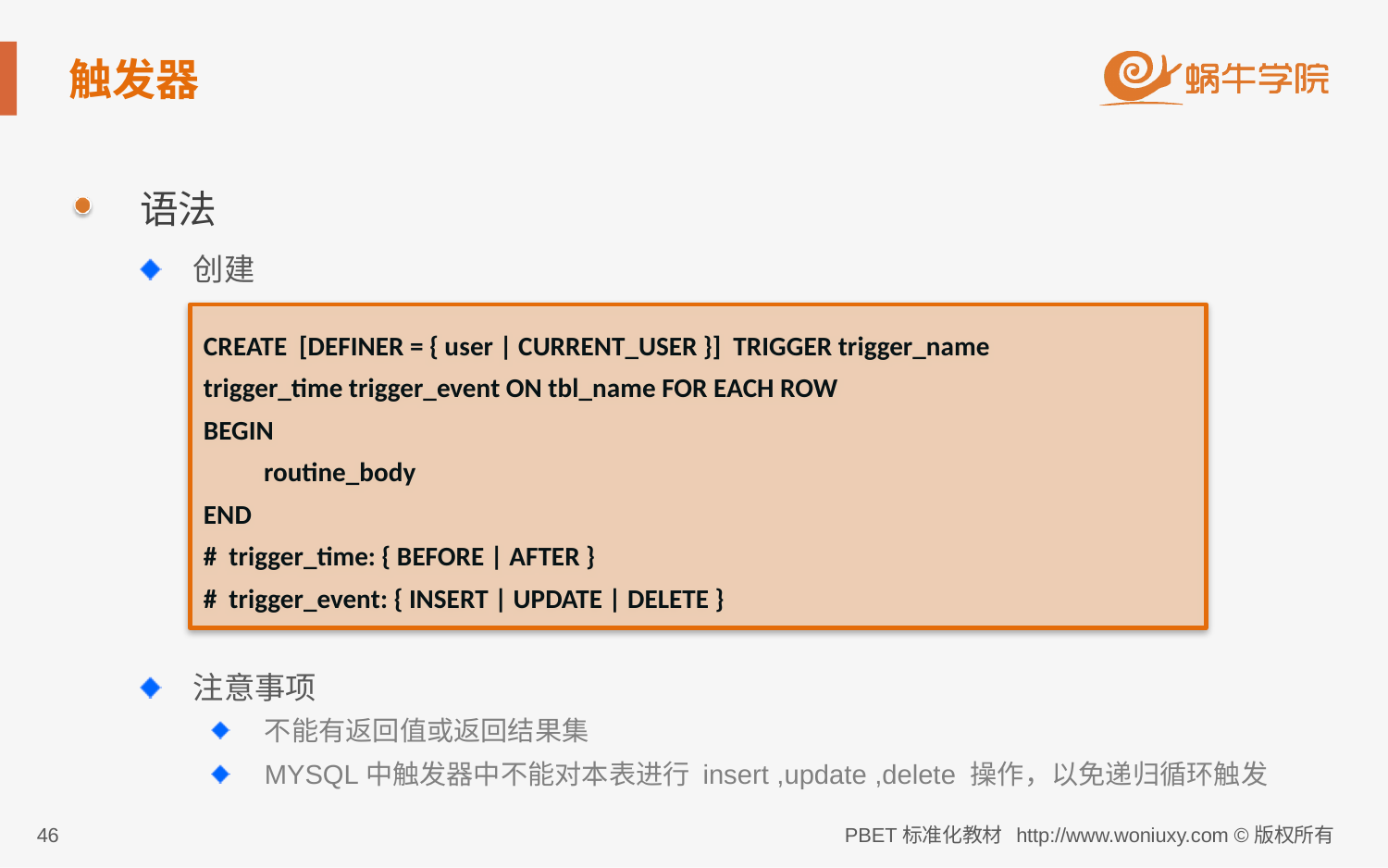

# 触发器
语法
创建

注意事项
不能有返回值或返回结果集
MYSQL中触发器中不能对本表进行 insert ,update ,delete 操作，以免递归循环触发

CREATE  [DEFINER = { user | CURRENT_USER }]  TRIGGER trigger_name
trigger_time trigger_event ON tbl_name FOR EACH ROW
BEGIN
          routine_body
END
#  trigger_time: { BEFORE | AFTER } #  trigger_event: { INSERT | UPDATE | DELETE }